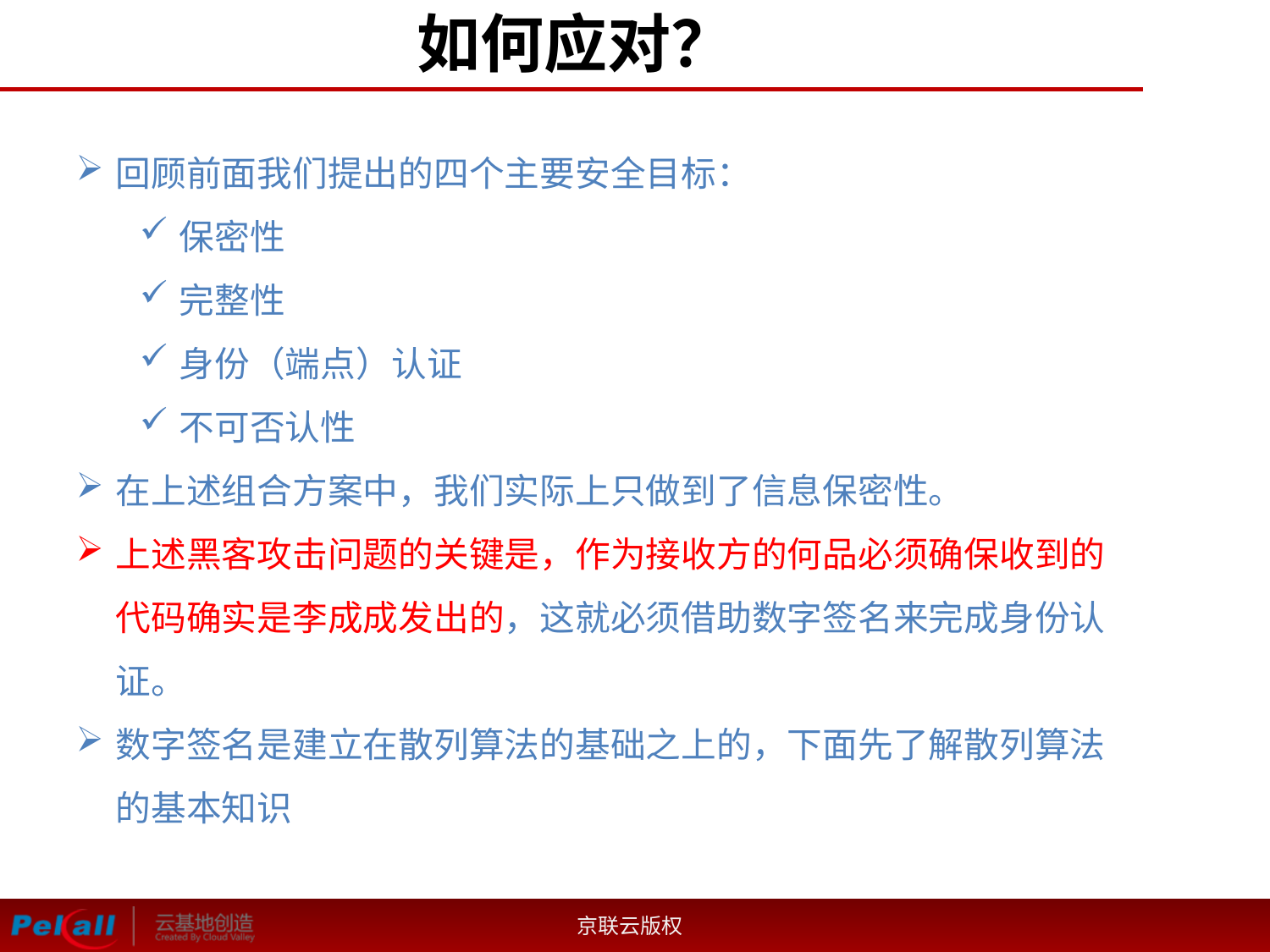

# 如何应对？
回顾前面我们提出的四个主要安全目标：
保密性
完整性
身份（端点）认证
不可否认性
在上述组合方案中，我们实际上只做到了信息保密性。
上述黑客攻击问题的关键是，作为接收方的何品必须确保收到的代码确实是李成成发出的，这就必须借助数字签名来完成身份认证。
数字签名是建立在散列算法的基础之上的，下面先了解散列算法的基本知识